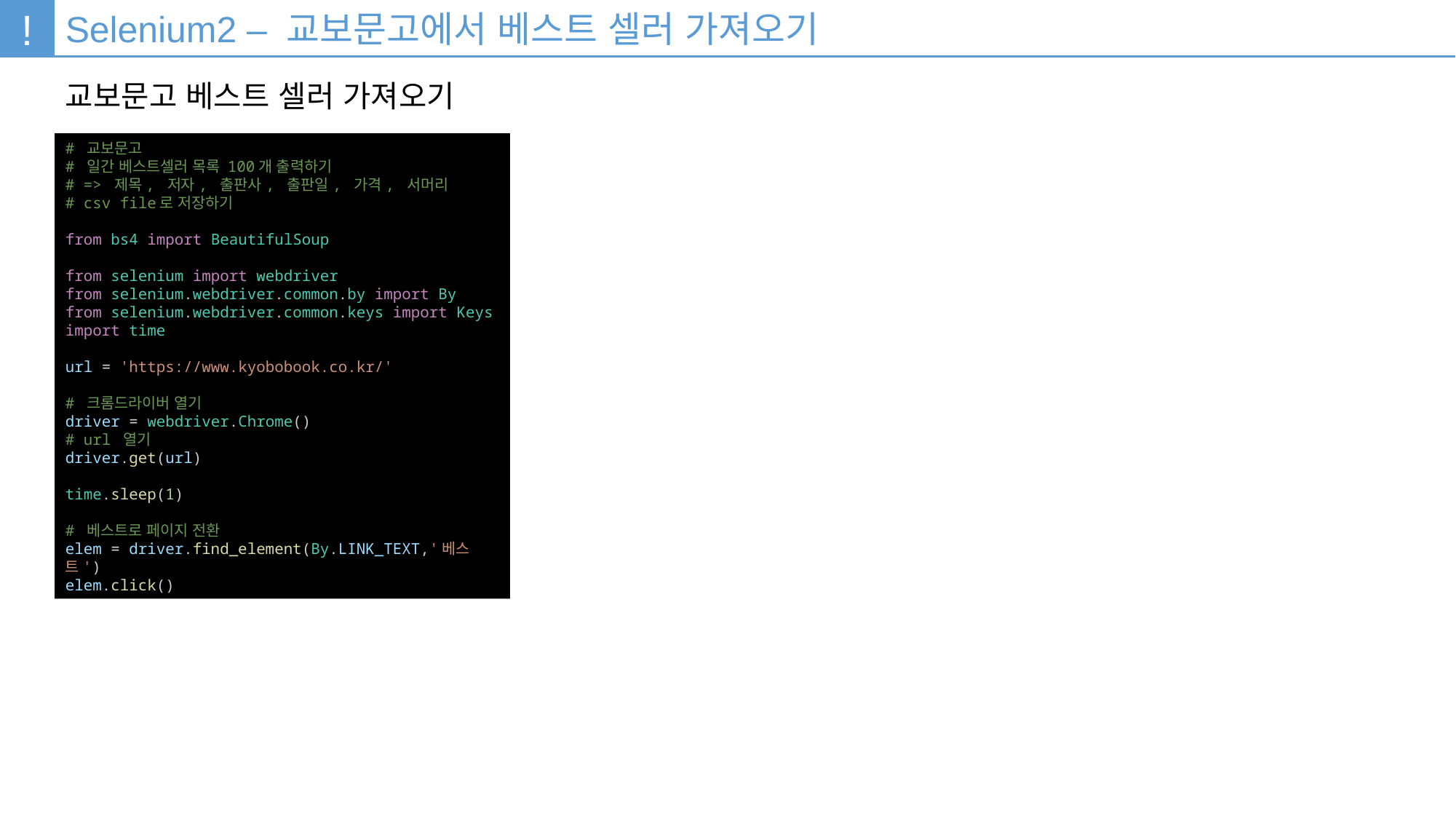

!
Selenium2 – 교보문고에서 베스트 셀러 가져오기
교보문고 베스트 셀러 가져오기
# 교보문고
# 일간 베스트셀러 목록 100개 출력하기
# => 제목, 저자, 출판사, 출판일, 가격, 서머리
# csv file로 저장하기
from bs4 import BeautifulSoup
from selenium import webdriver
from selenium.webdriver.common.by import By
from selenium.webdriver.common.keys import Keys
import time
url = 'https://www.kyobobook.co.kr/'
# 크롬드라이버 열기
driver = webdriver.Chrome()
# url 열기
driver.get(url)
time.sleep(1)
# 베스트로 페이지 전환
elem = driver.find_element(By.LINK_TEXT,'베스트')
elem.click()